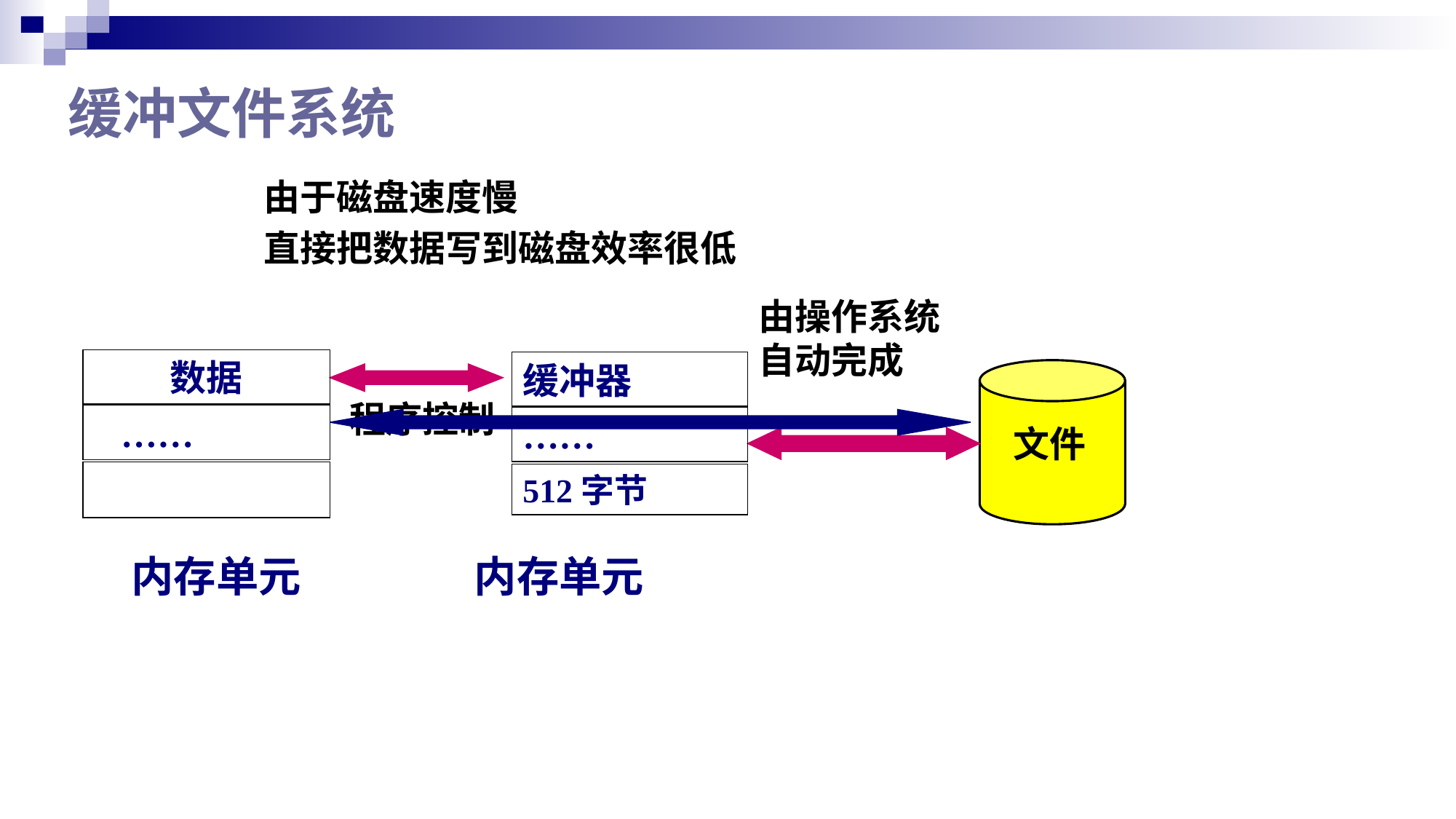

# 缓冲文件系统
由于磁盘速度慢
直接把数据写到磁盘效率很低
由操作系统
自动完成
数据
缓冲器

程序控制
   ……
……

文件

512字节
 内存单元                  内存单元